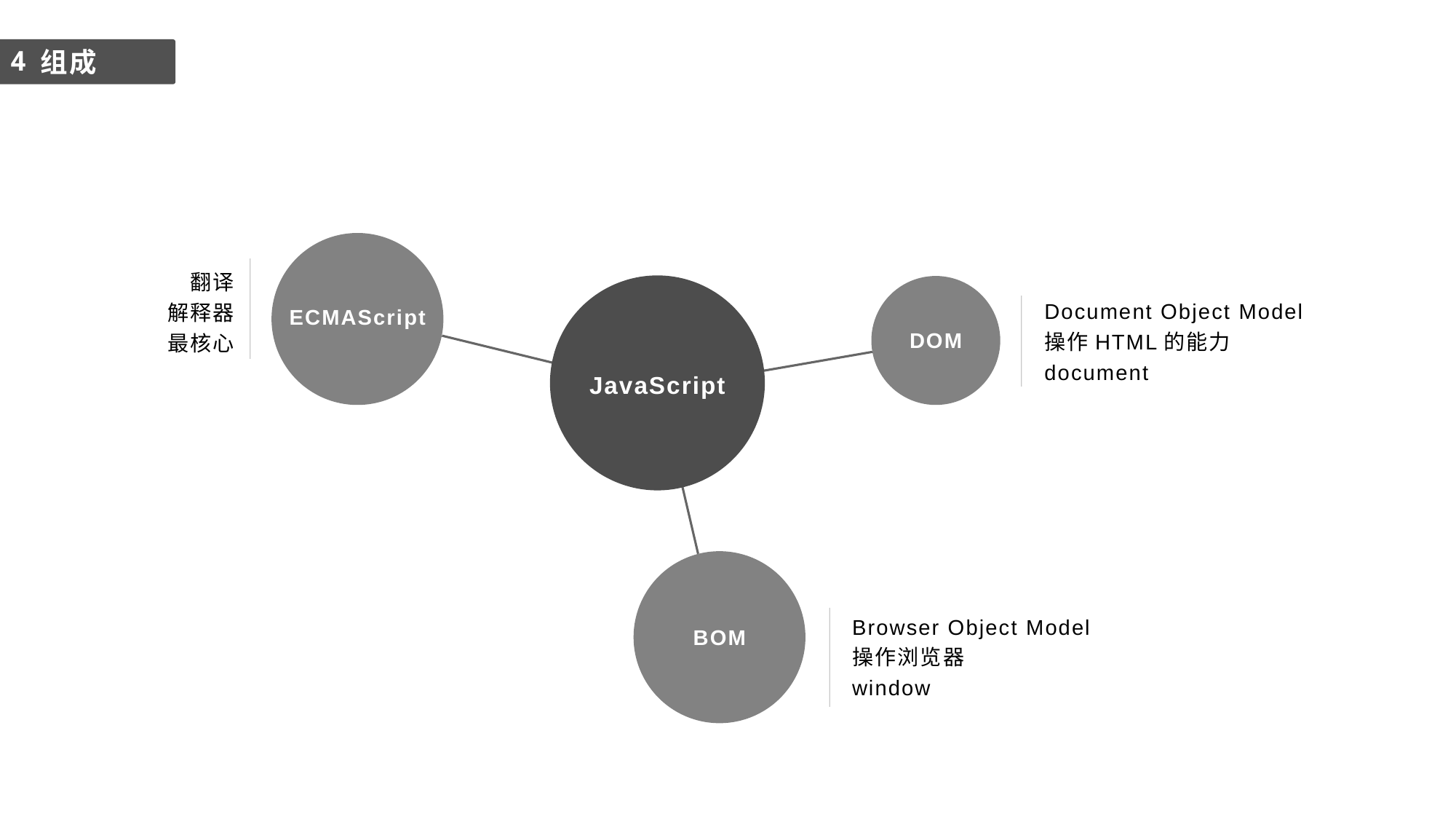

1
4

组成

翻译
解释器
最核心

Document Object Model
操作HTML的能力
document
ECMAScript
DOM
JavaScript

Browser Object Model
操作浏览器
window
BOM